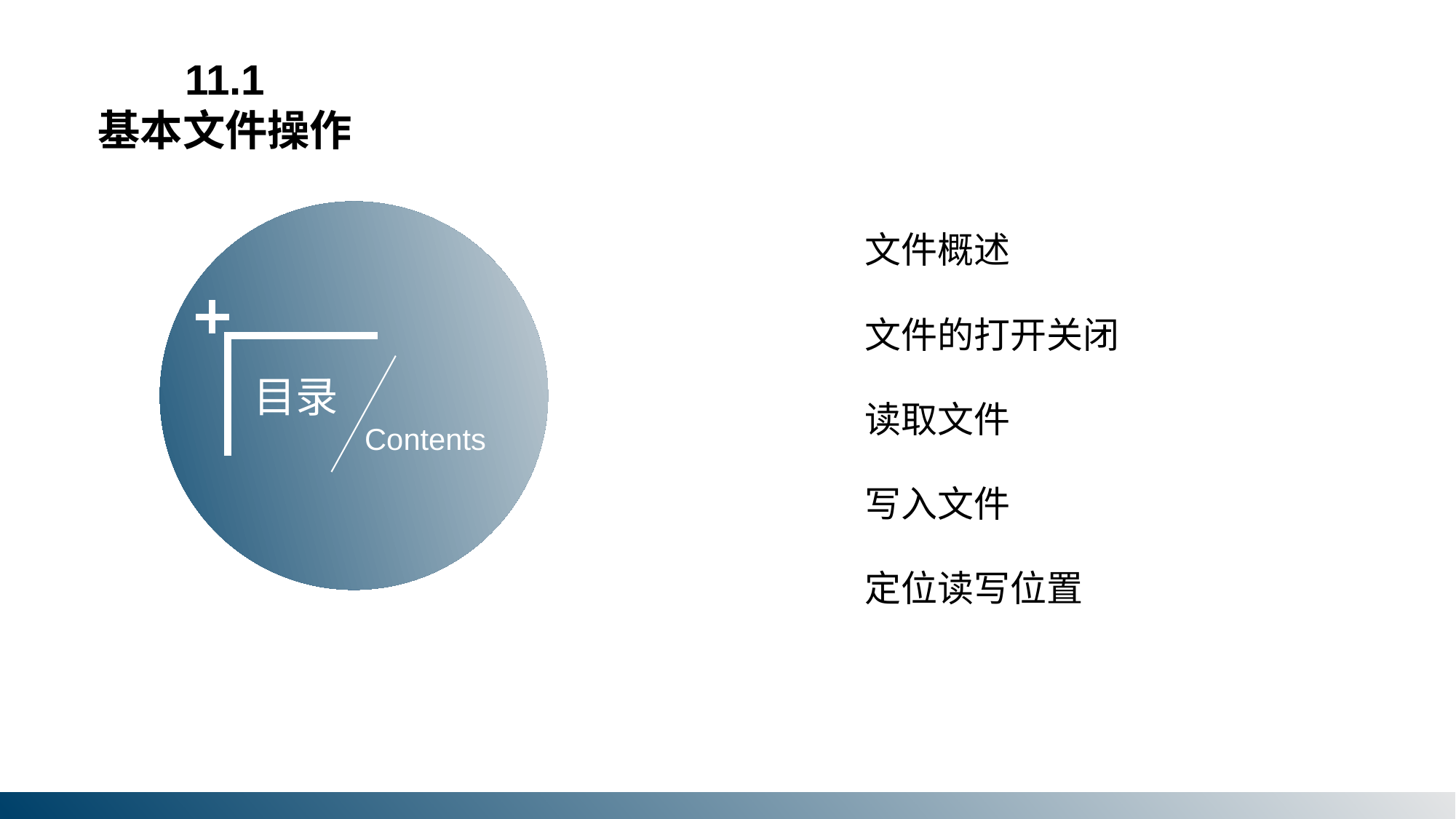

11.1
基本文件操作
文件概述
文件的打开关闭
读取文件
写入文件
定位读写位置